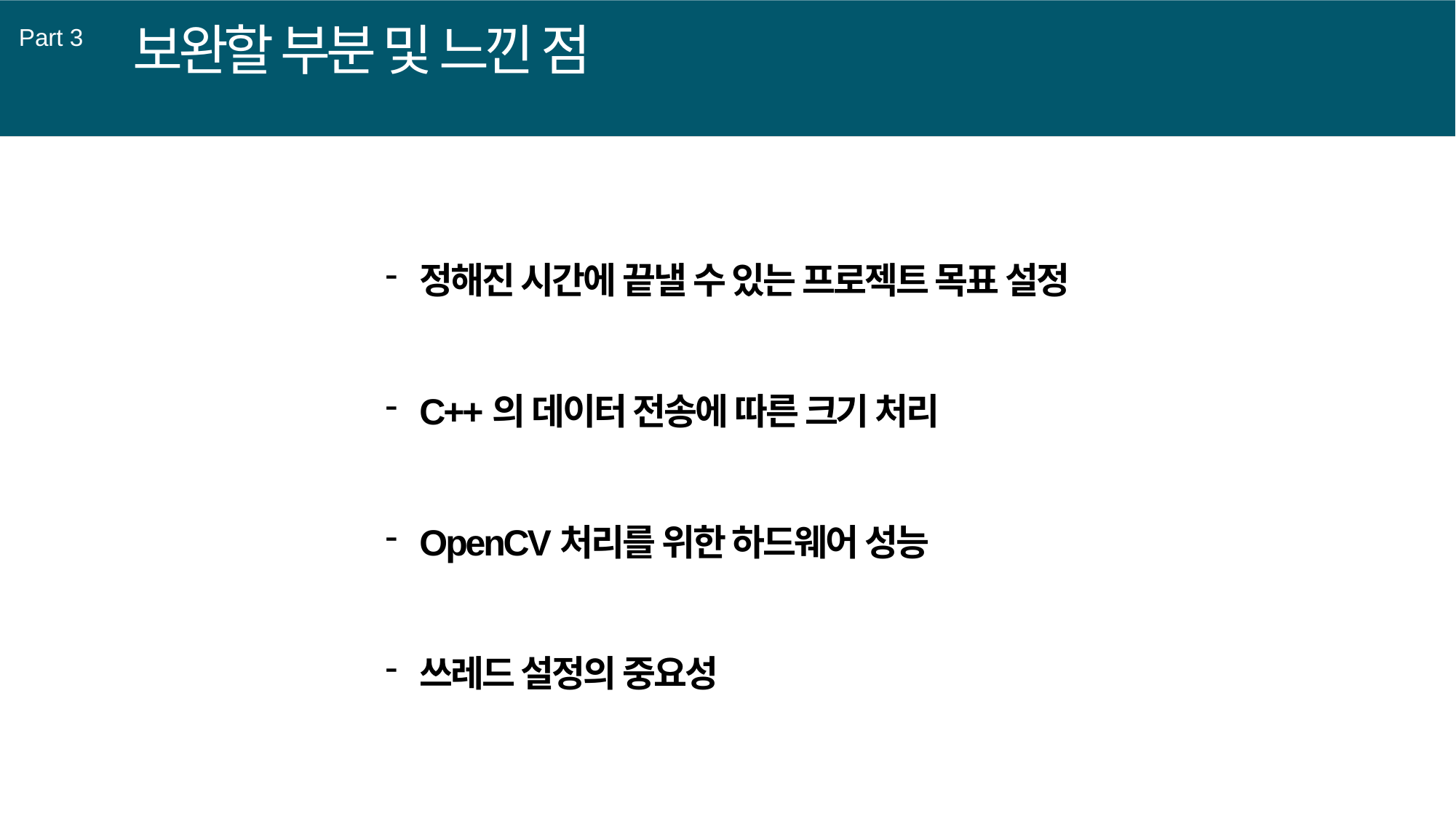

보완할 부분 및 느낀 점
Part 3
정해진 시간에 끝낼 수 있는 프로젝트 목표 설정

C++의 데이터 전송에 따른 크기 처리

OpenCV처리를 위한 하드웨어 성능

쓰레드 설정의 중요성